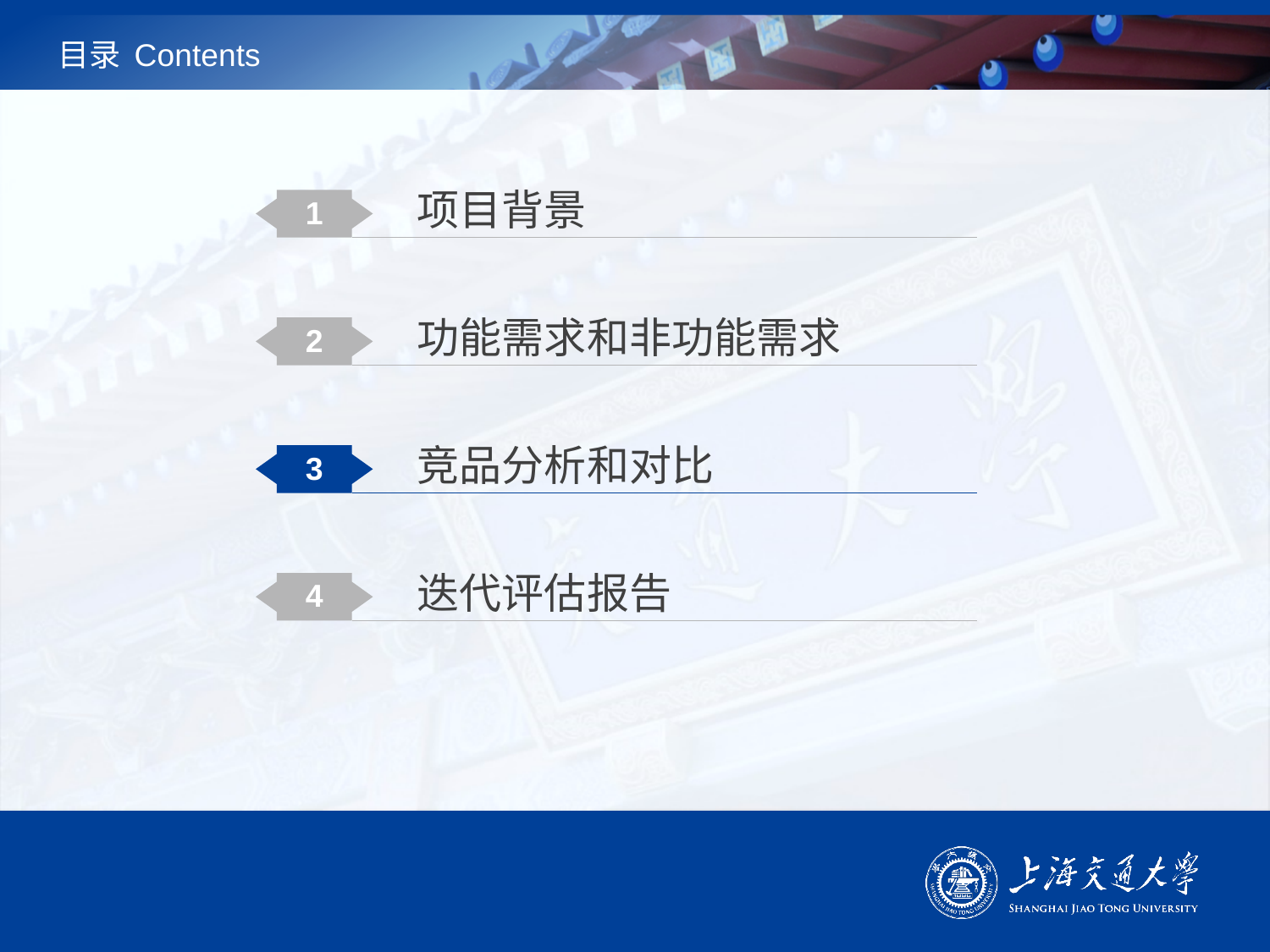

# 目录 Contents
项目背景
1

功能需求和非功能需求
2

竞品分析和对比
3

迭代评估报告
4